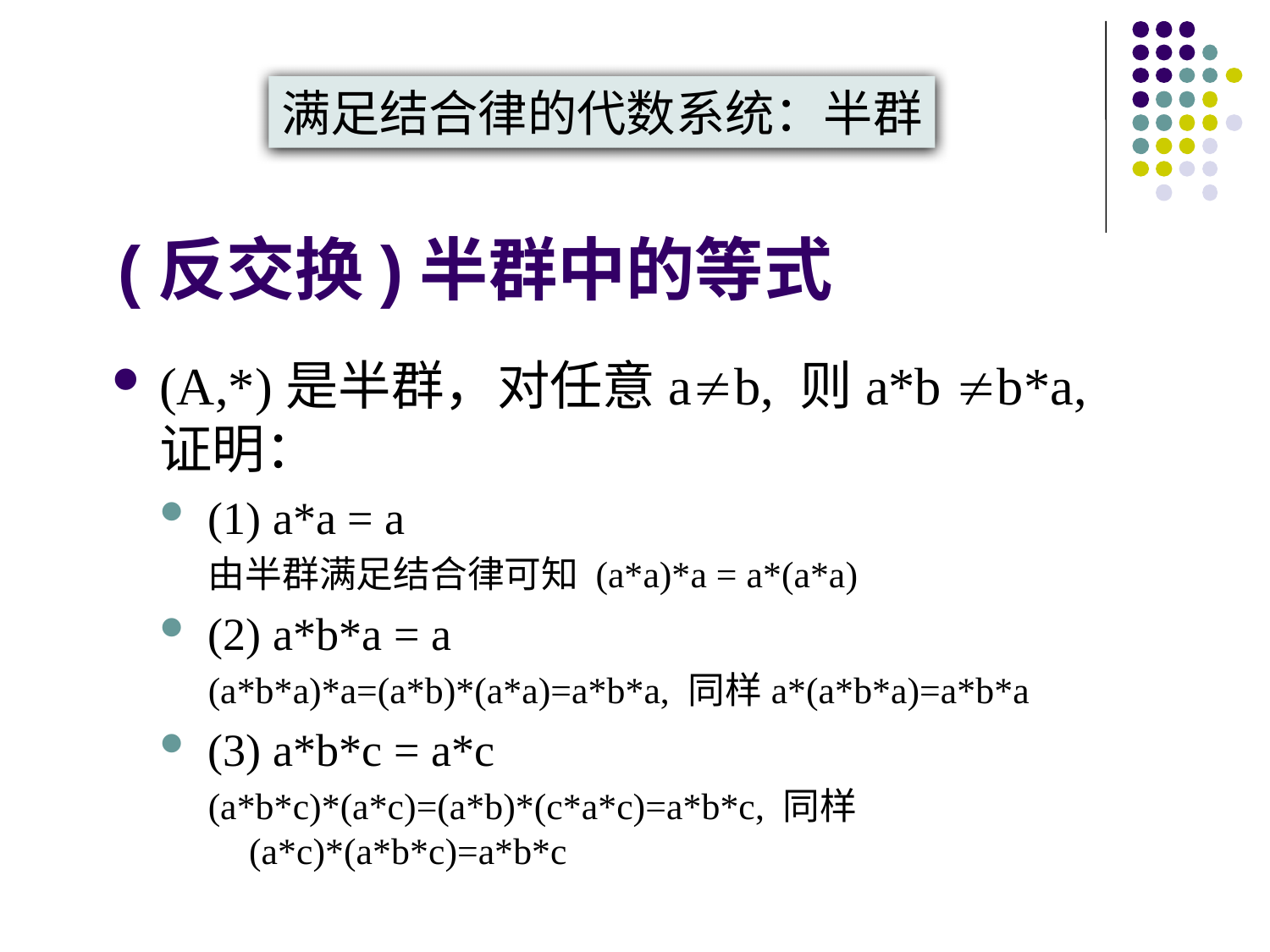

满足结合律的代数系统：半群
# (反交换)半群中的等式
(A,*)是半群，对任意a≠b, 则a*b ≠b*a, 证明：
(1) a*a = a
由半群满足结合律可知 (a*a)*a = a*(a*a)
(2) a*b*a = a
(a*b*a)*a=(a*b)*(a*a)=a*b*a, 同样a*(a*b*a)=a*b*a
(3) a*b*c = a*c
(a*b*c)*(a*c)=(a*b)*(c*a*c)=a*b*c, 同样(a*c)*(a*b*c)=a*b*c